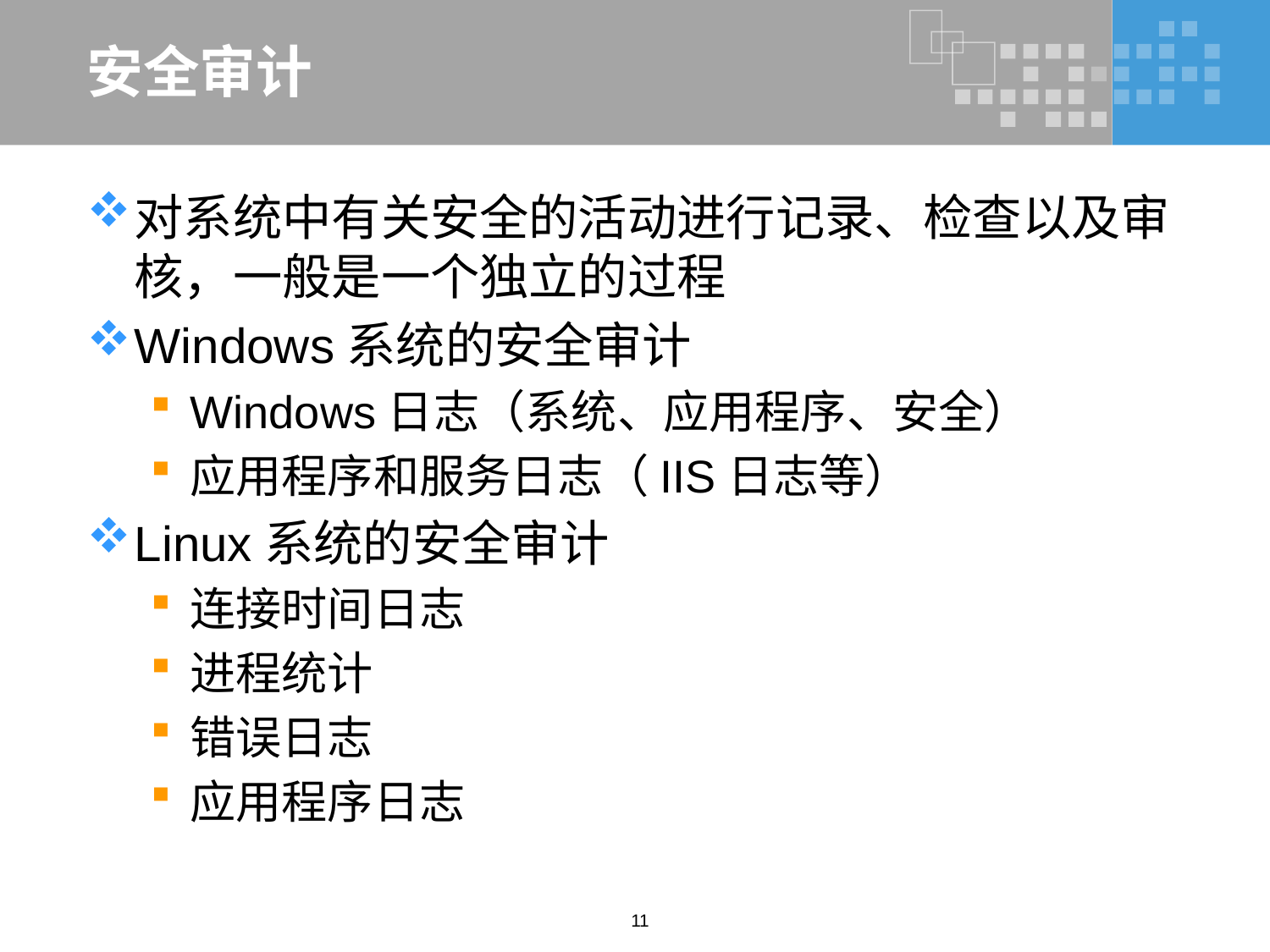

# 安全审计
对系统中有关安全的活动进行记录、检查以及审核，一般是一个独立的过程
Windows系统的安全审计
Windows日志（系统、应用程序、安全）
应用程序和服务日志（IIS日志等）
Linux系统的安全审计
连接时间日志
进程统计
错误日志
应用程序日志

11